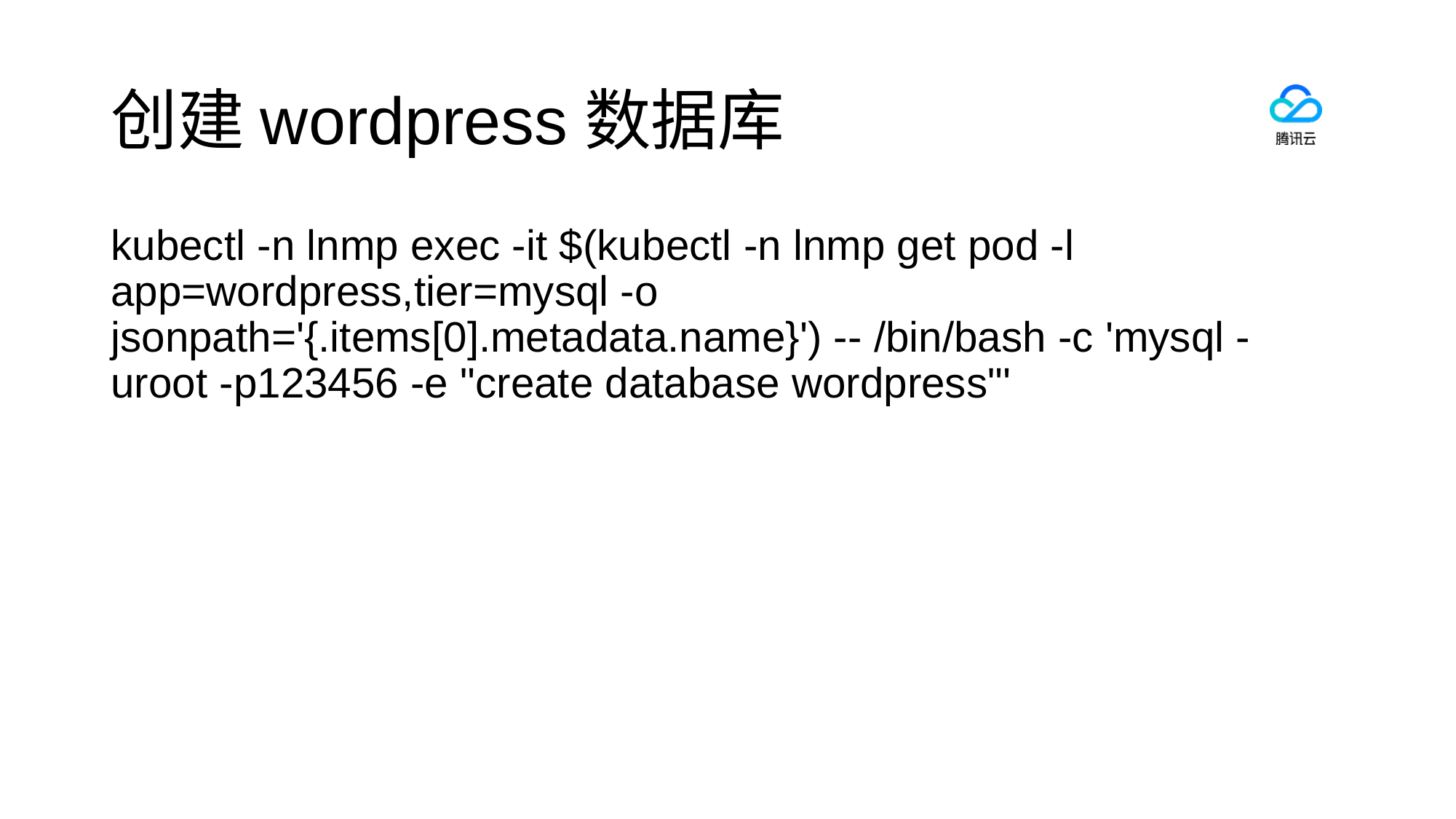

# 创建wordpress数据库
kubectl -n lnmp exec -it $(kubectl -n lnmp get pod -l app=wordpress,tier=mysql -o jsonpath='{.items[0].metadata.name}') -- /bin/bash -c 'mysql -uroot -p123456 -e "create database wordpress"'